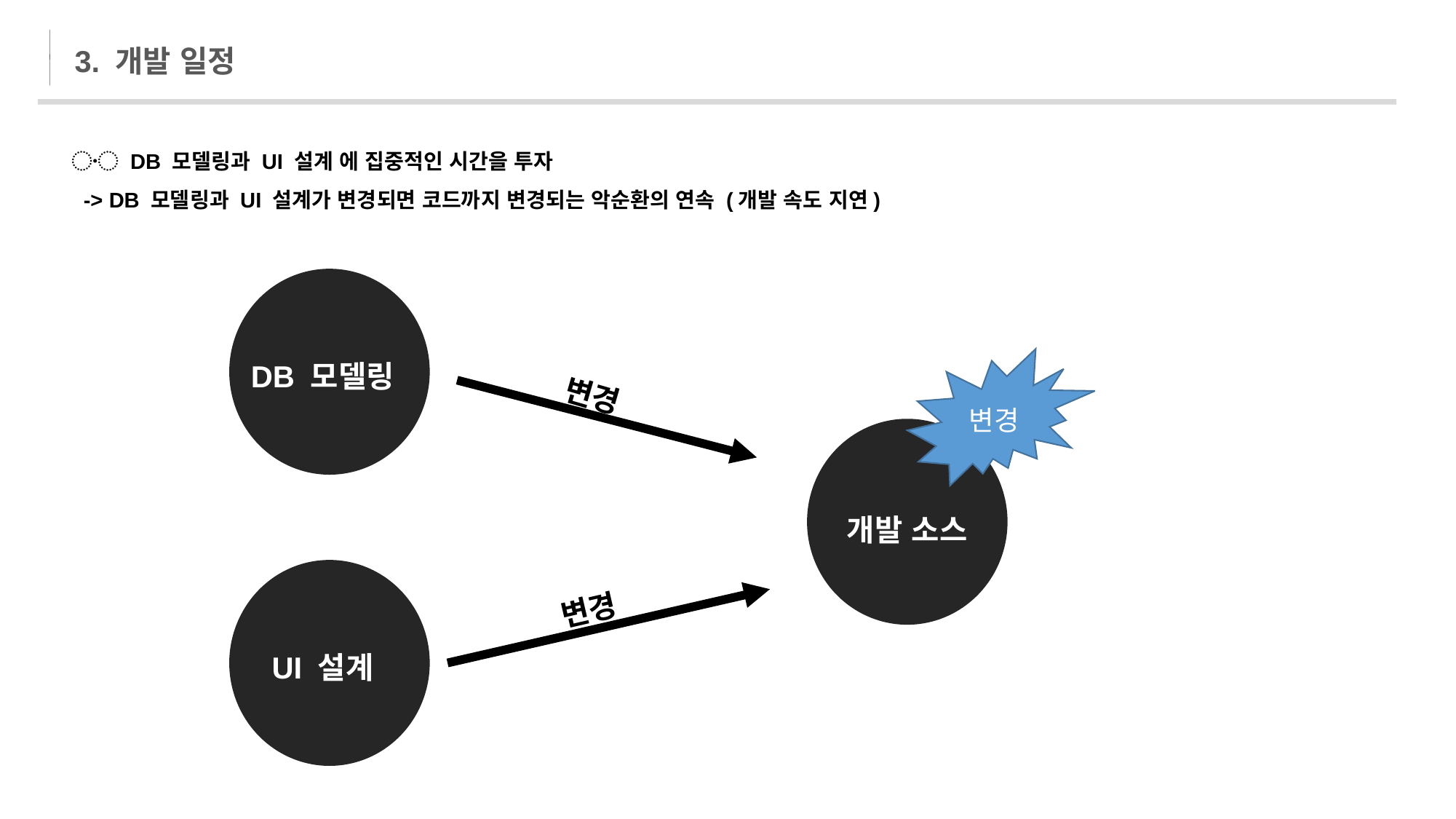

3. 개발 일정

〮 DB 모델링과 UI 설계 에 집중적인 시간을 투자
  -> DB 모델링과 UI 설계가 변경되면 코드까지 변경되는 악순환의 연속 (개발 속도 지연)

DB 모델링
변경
변경

개발 소스

변경
UI 설계